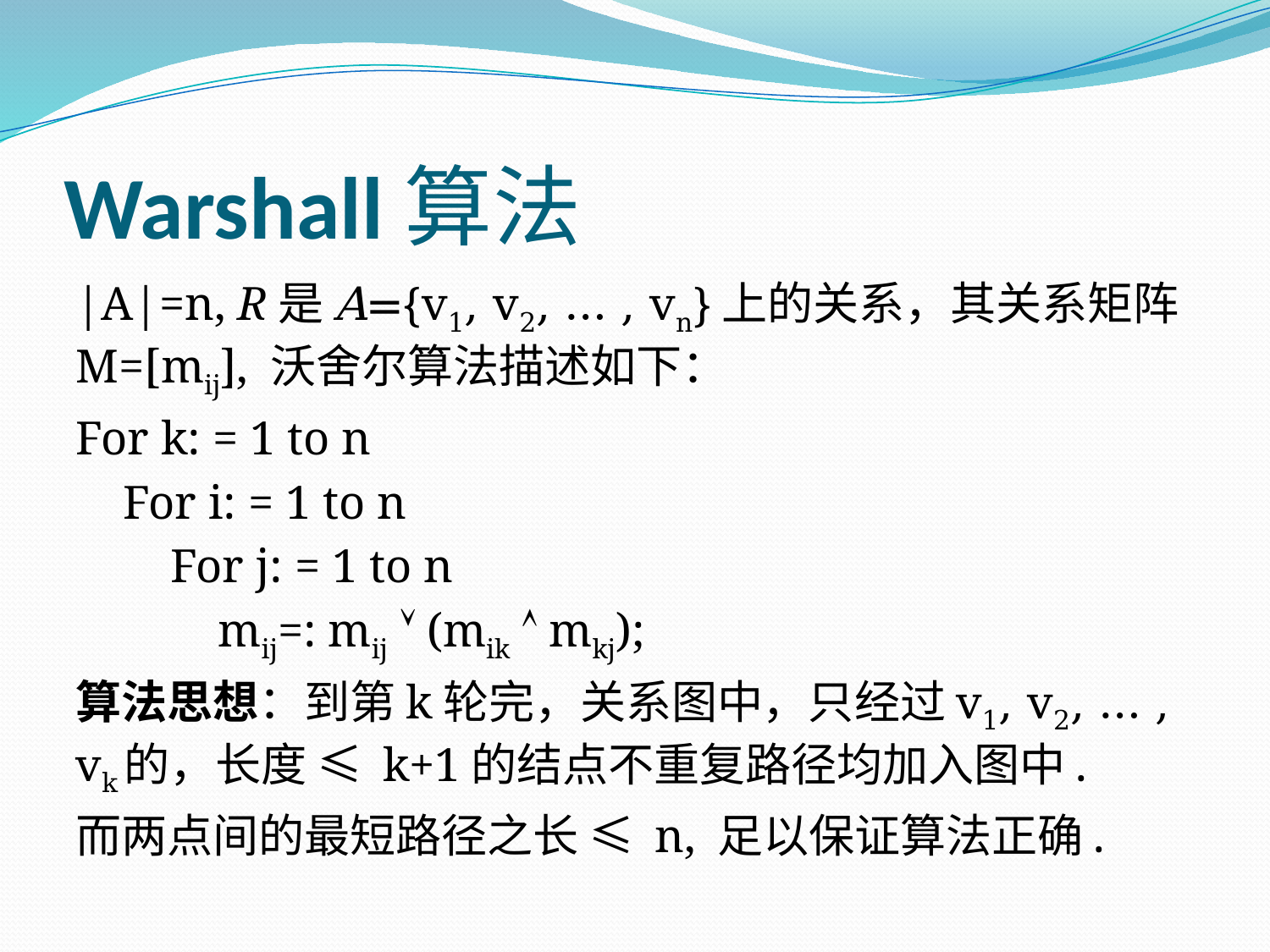

# Warshall算法
|A|=n, R是A={v1, v2, … , vn}上的关系，其关系矩阵M=[mij], 沃舍尔算法描述如下：
For k: = 1 to n
    For i: = 1 to n
        For j: = 1 to n
            mij=: mij ∨ (mik ∧ mkj);
算法思想：到第k轮完，关系图中，只经过v1, v2, … , vk的，长度 ≤ k+1的结点不重复路径均加入图中.
而两点间的最短路径之长 ≤ n, 足以保证算法正确.